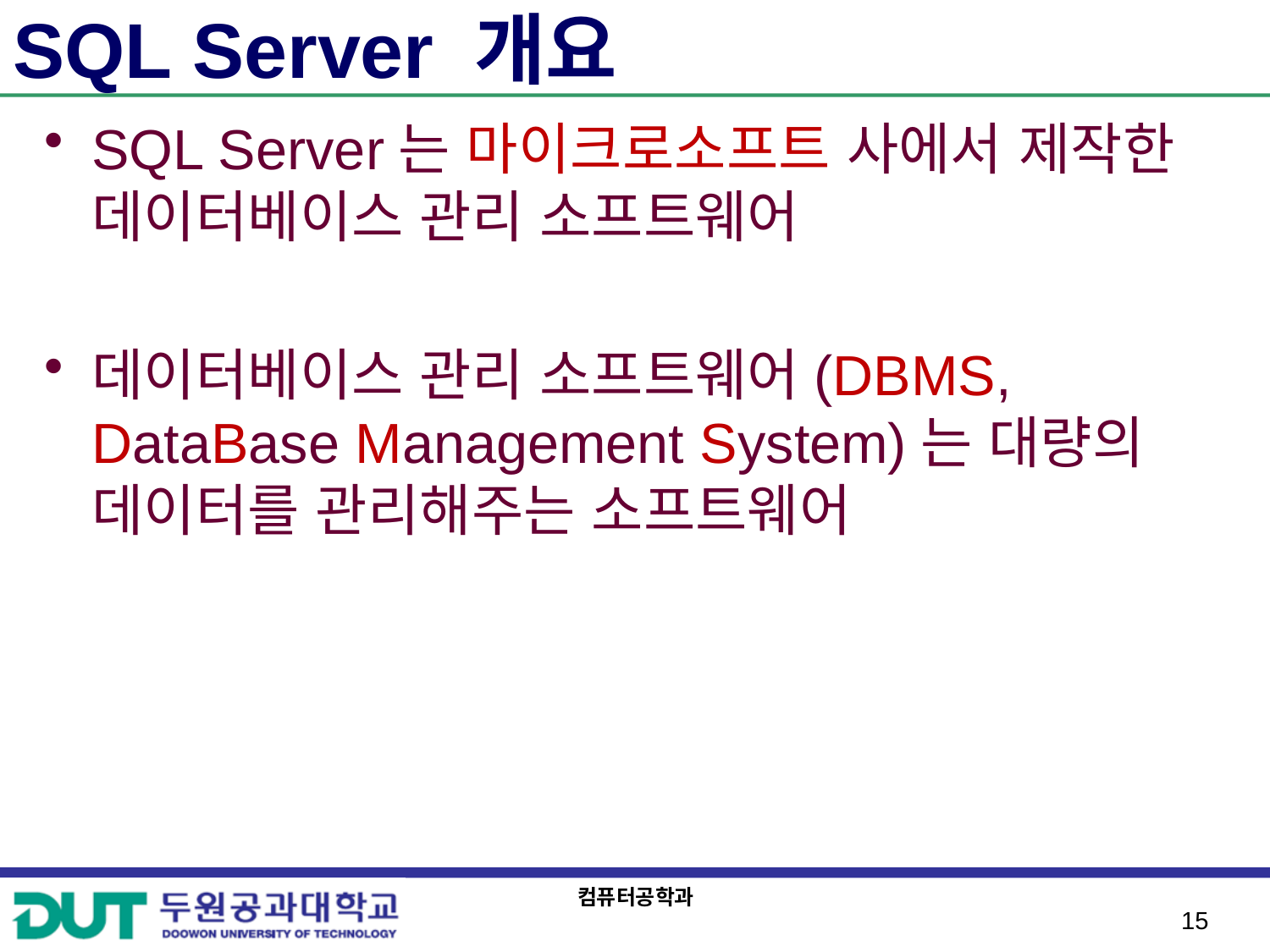

# SQL Server 개요
SQL Server는 마이크로소프트 사에서 제작한 데이터베이스 관리 소프트웨어

데이터베이스 관리 소프트웨어(DBMS, DataBase Management System)는 대량의 데이터를 관리해주는 소프트웨어